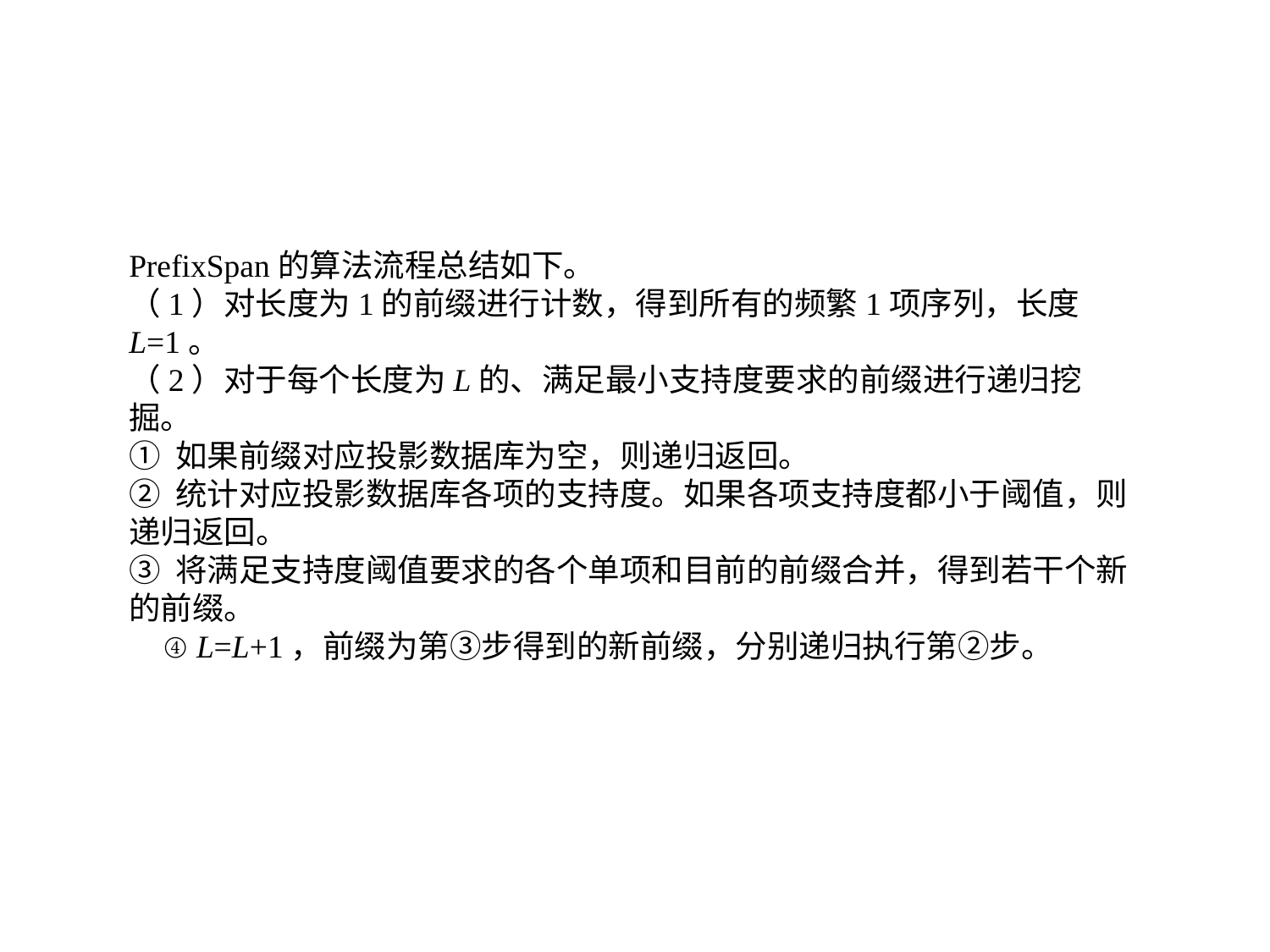

9.9.3 PrefixSpan 算法
PrefixSpan的算法流程总结如下。（1）对长度为1的前缀进行计数，得到所有的频繁1项序列，长度L=1。（2）对于每个长度为L的、满足最小支持度要求的前缀进行递归挖掘。① 如果前缀对应投影数据库为空，则递归返回。② 统计对应投影数据库各项的支持度。如果各项支持度都小于阈值，则递归返回。③ 将满足支持度阈值要求的各个单项和目前的前缀合并，得到若干个新的前缀。④ L=L+1，前缀为第③步得到的新前缀，分别递归执行第②步。